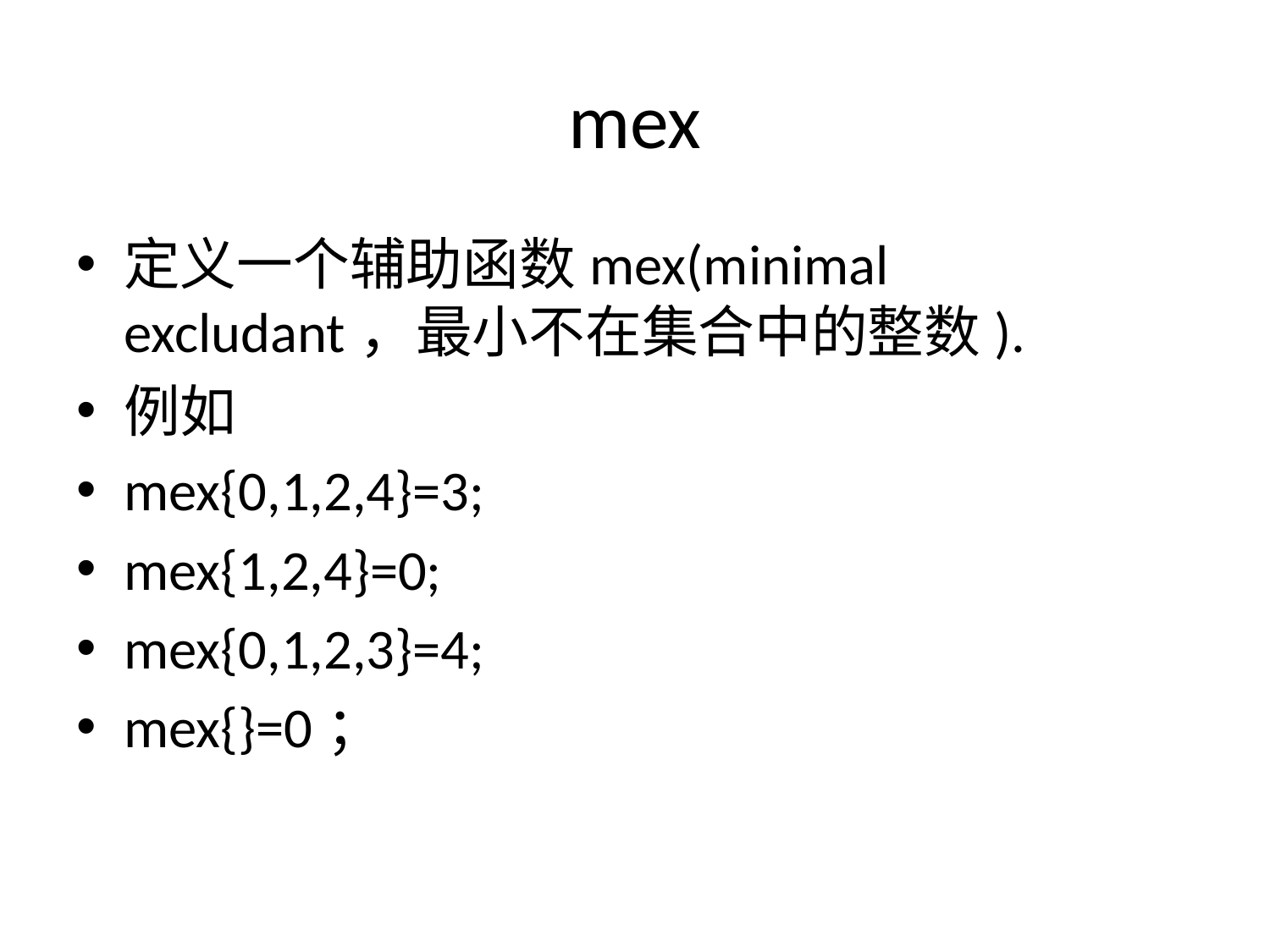

# mex
定义一个辅助函数mex(minimal excludant，最小不在集合中的整数).
例如
mex{0,1,2,4}=3;
mex{1,2,4}=0;
mex{0,1,2,3}=4;
mex{}=0；